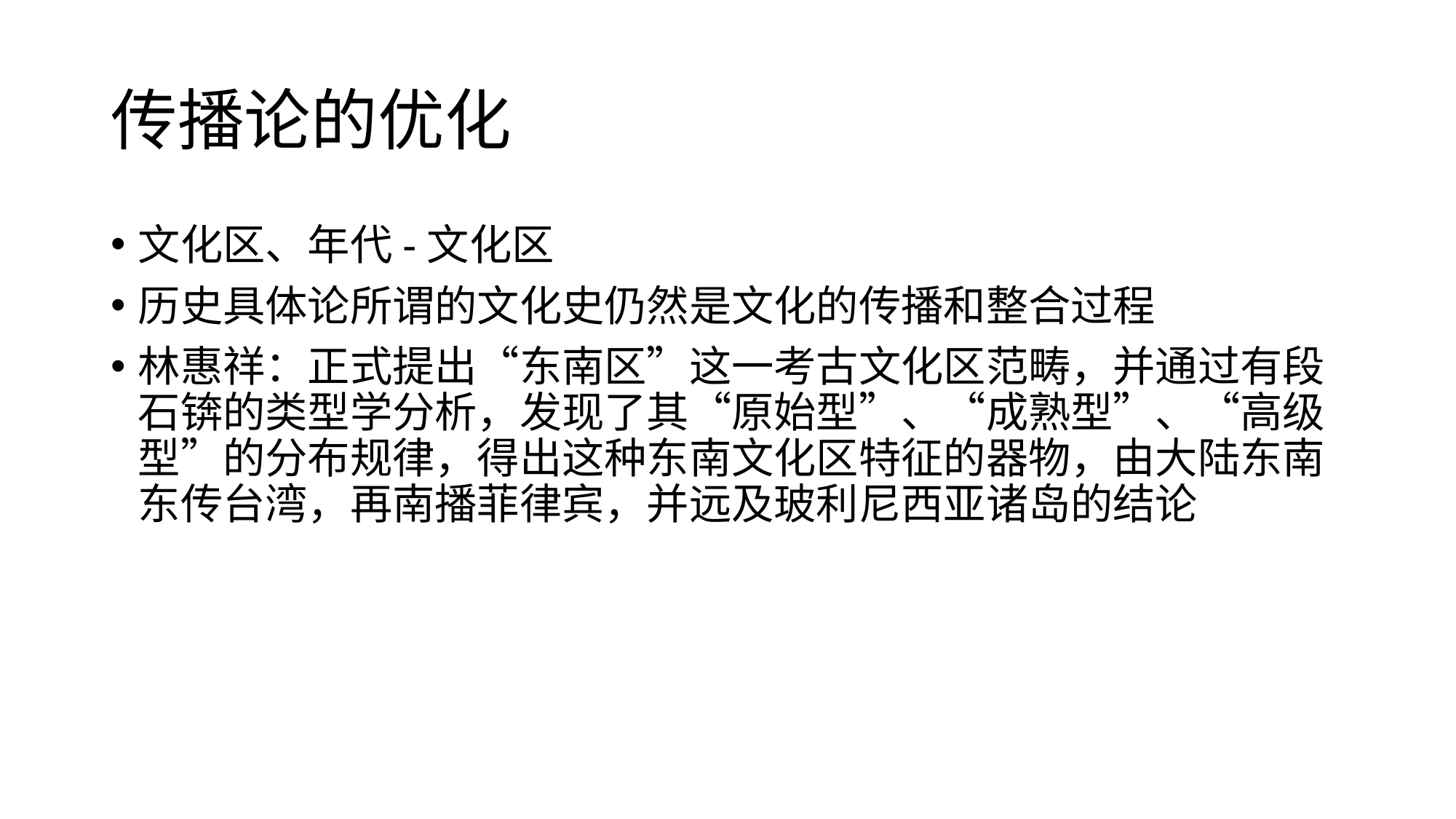

# 传播论的优化
文化区、年代-文化区
历史具体论所谓的文化史仍然是文化的传播和整合过程
林惠祥：正式提出“东南区”这一考古文化区范畴，并通过有段石锛的类型学分析，发现了其“原始型”、“成熟型”、“高级型”的分布规律，得出这种东南文化区特征的器物，由大陆东南东传台湾，再南播菲律宾，并远及玻利尼西亚诸岛的结论